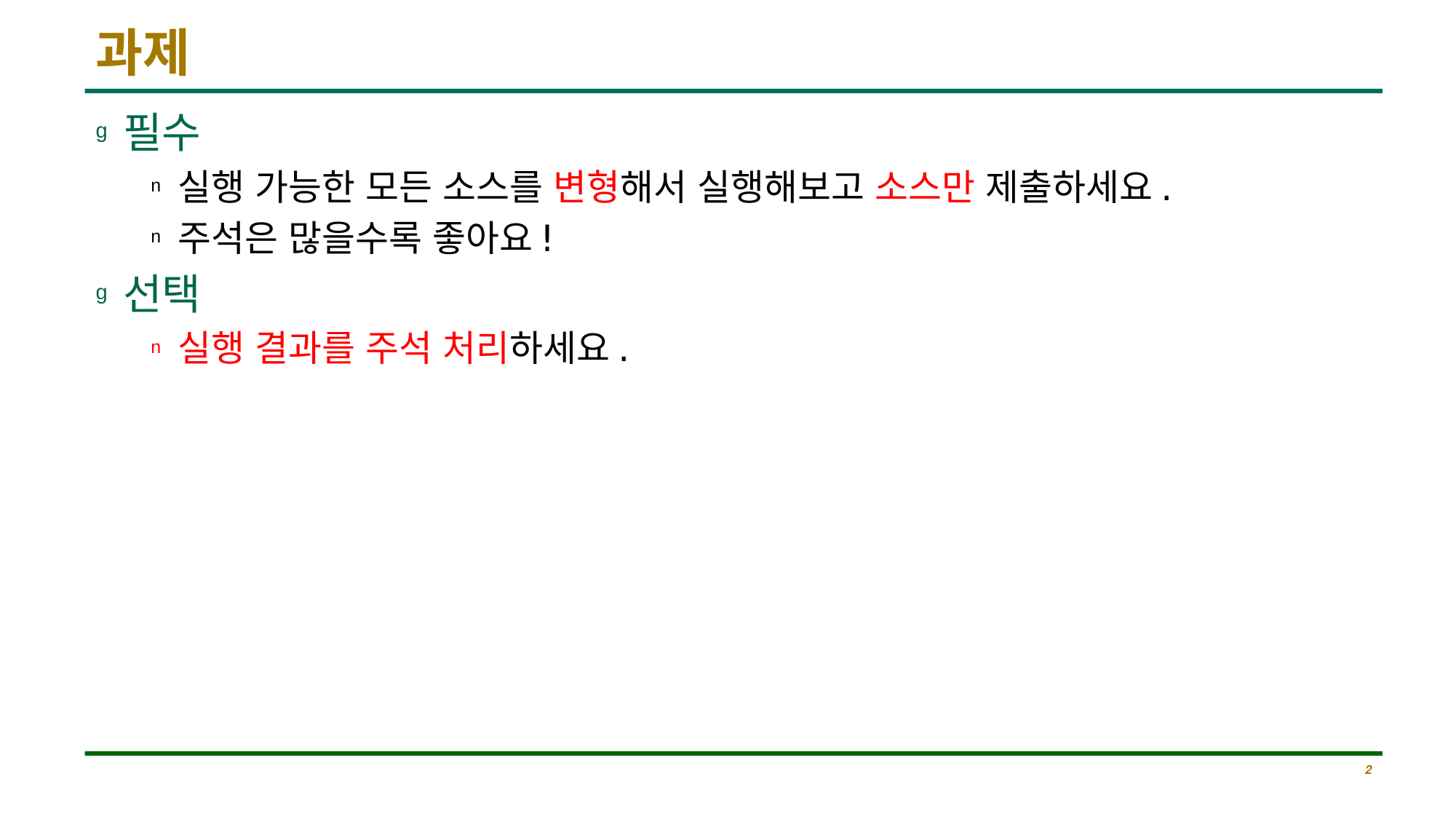

# 과제
필수
실행 가능한 모든 소스를 변형해서 실행해보고 소스만 제출하세요.
주석은 많을수록 좋아요!
선택
실행 결과를 주석 처리하세요.